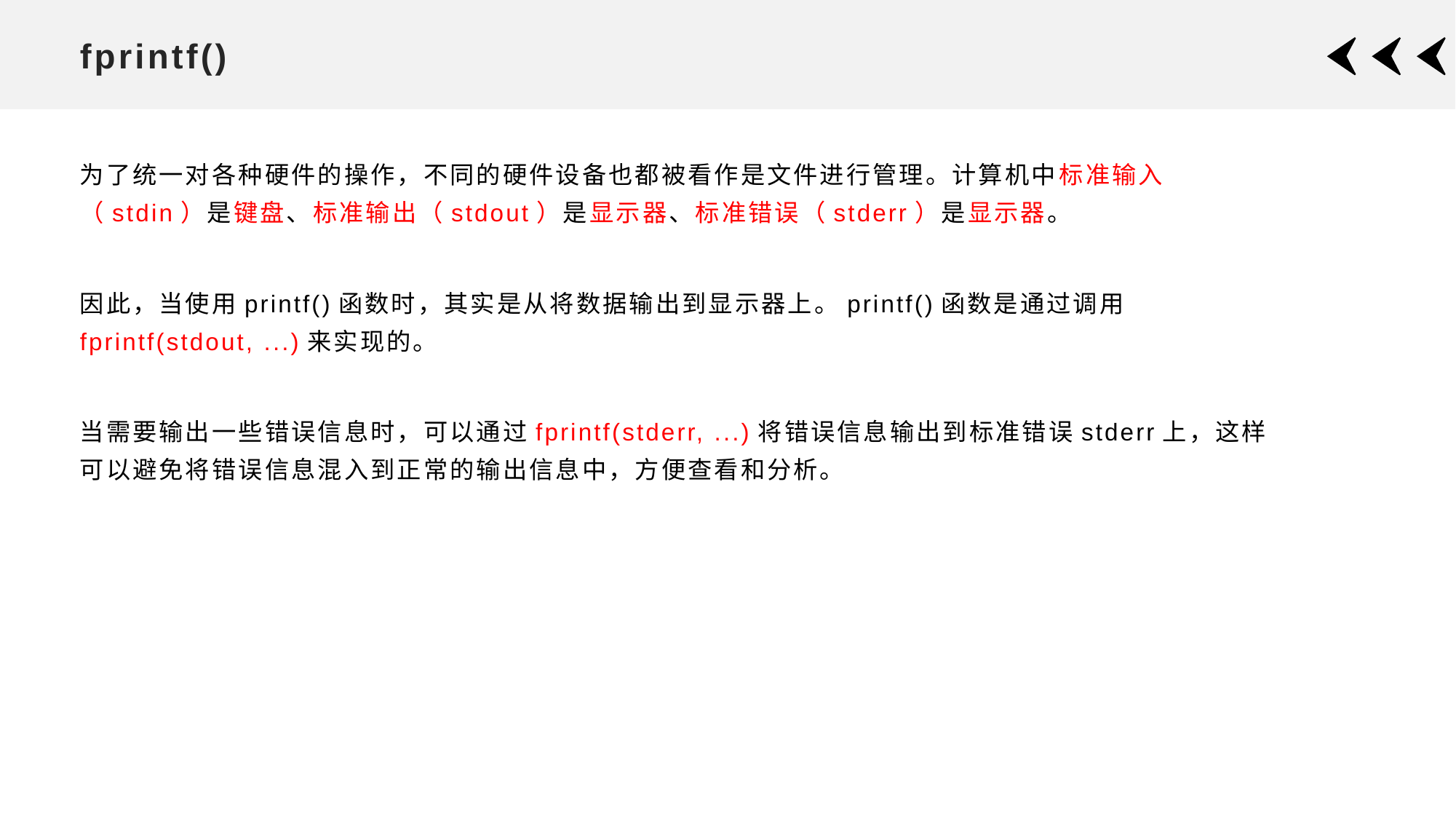

# fprintf()
为了统一对各种硬件的操作，不同的硬件设备也都被看作是文件进行管理。计算机中标准输入（stdin）是键盘、标准输出（stdout）是显示器、标准错误（stderr）是显示器。
因此，当使用printf()函数时，其实是从将数据输出到显示器上。printf()函数是通过调用fprintf(stdout, ...)来实现的。
当需要输出一些错误信息时，可以通过fprintf(stderr, ...)将错误信息输出到标准错误stderr上，这样可以避免将错误信息混入到正常的输出信息中，方便查看和分析。